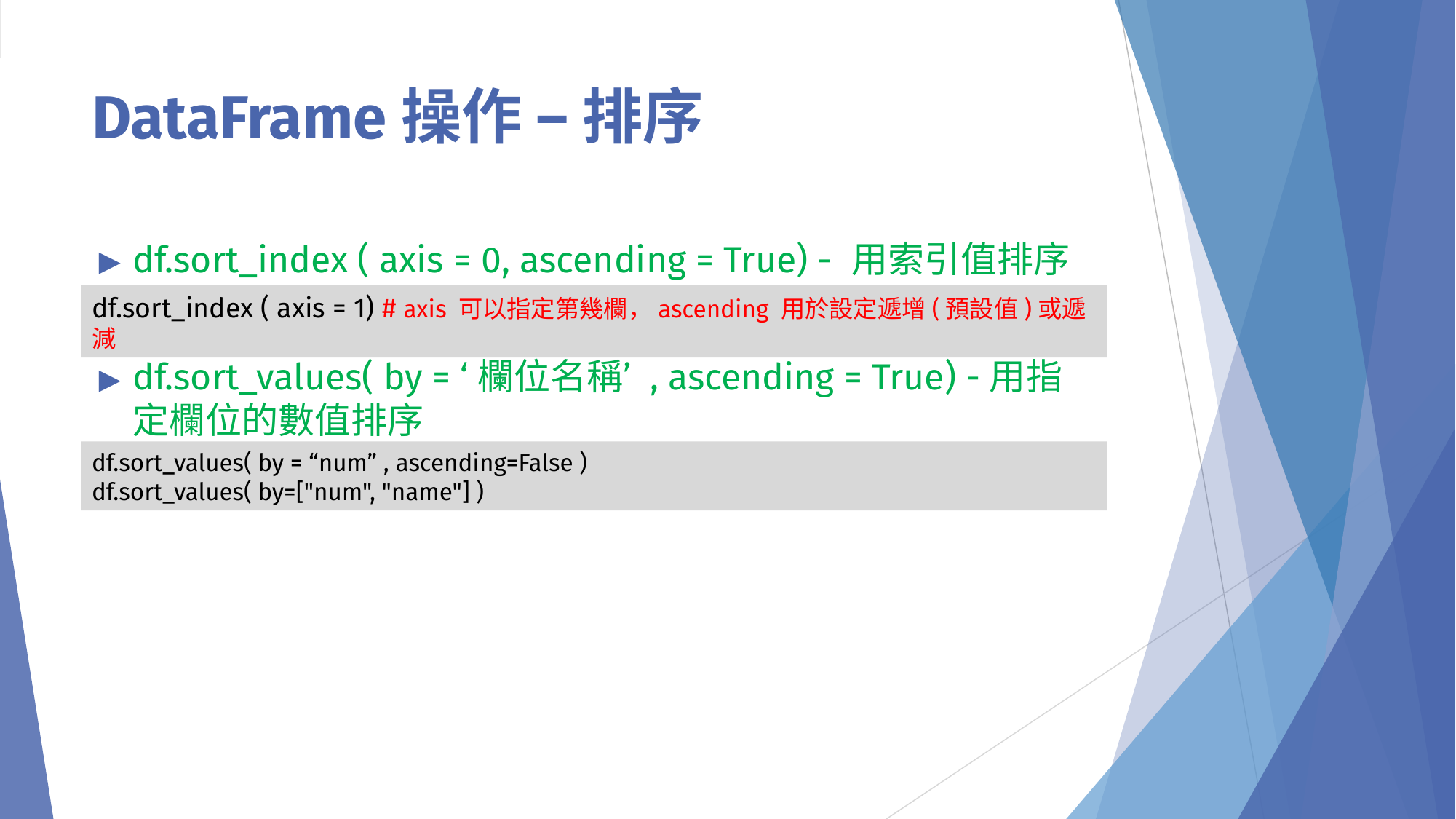

# DataFrame操作 – 排序
df.sort_index ( axis = 0, ascending = True) - 用索引值排序

df.sort_values( by = ‘欄位名稱’ , ascending = True) -用指定欄位的數值排序
df.sort_index ( axis = 1) # axis 可以指定第幾欄，ascending 用於設定遞增(預設值)或遞減
df.sort_values( by = “num” , ascending=False )
df.sort_values( by=["num", "name"] )